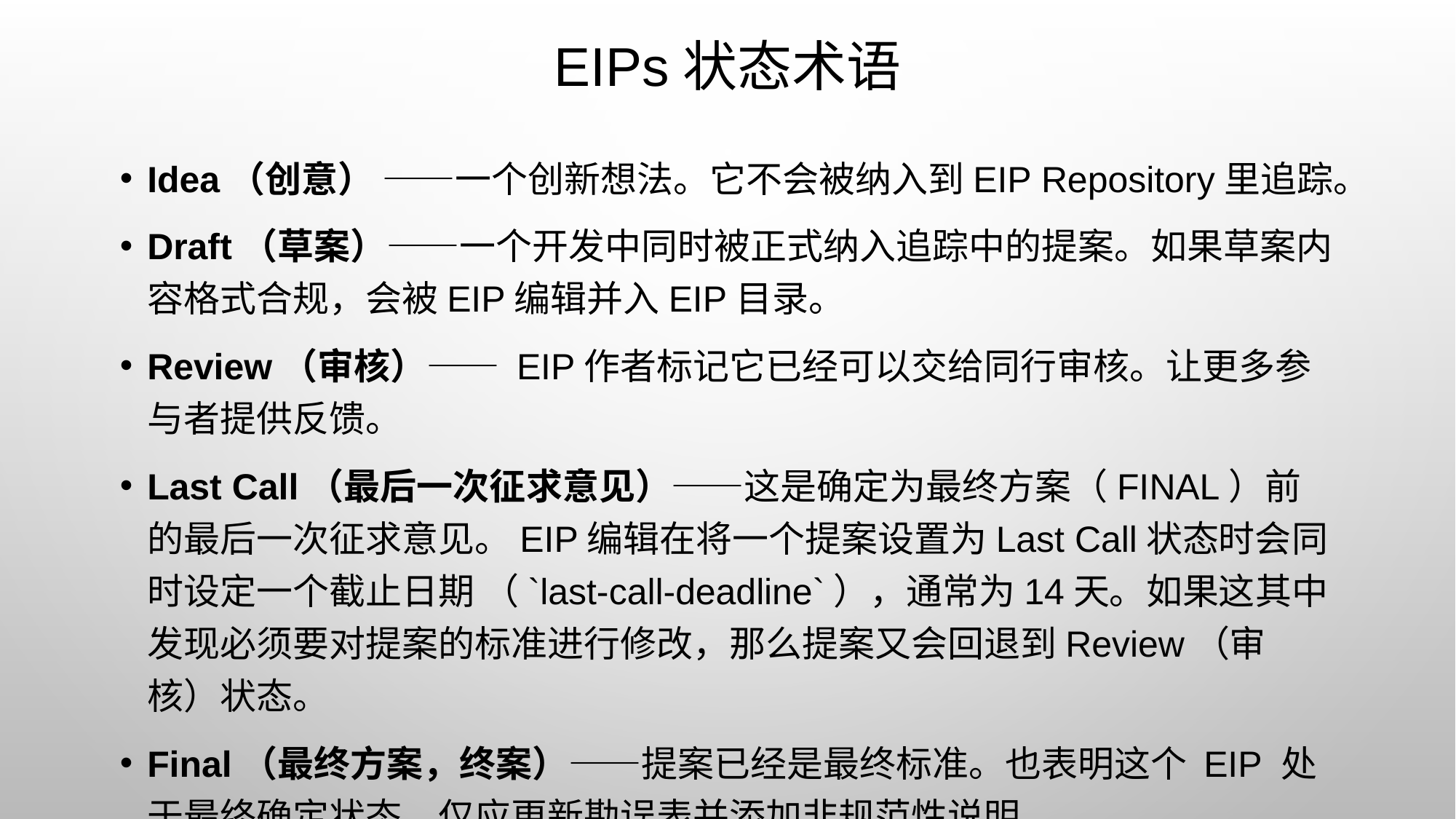

# EIPs状态术语
Idea（创意） ——一个创新想法。它不会被纳入到EIP Repository里追踪。
Draft（草案）——一个开发中同时被正式纳入追踪中的提案。如果草案内容格式合规，会被EIP编辑并入EIP目录。
Review（审核）—— EIP作者标记它已经可以交给同行审核。让更多参与者提供反馈。
Last Call（最后一次征求意见）——这是确定为最终方案（FINAL）前的最后一次征求意见。EIP编辑在将一个提案设置为Last Call状态时会同时设定一个截止日期 （`last-call-deadline`），通常为14天。如果这其中发现必须要对提案的标准进行修改，那么提案又会回退到Review（审核）状态。
Final（最终方案，终案）——提案已经是最终标准。也表明这个 EIP 处于最终确定状态，仅应更新勘误表并添加非规范性说明。